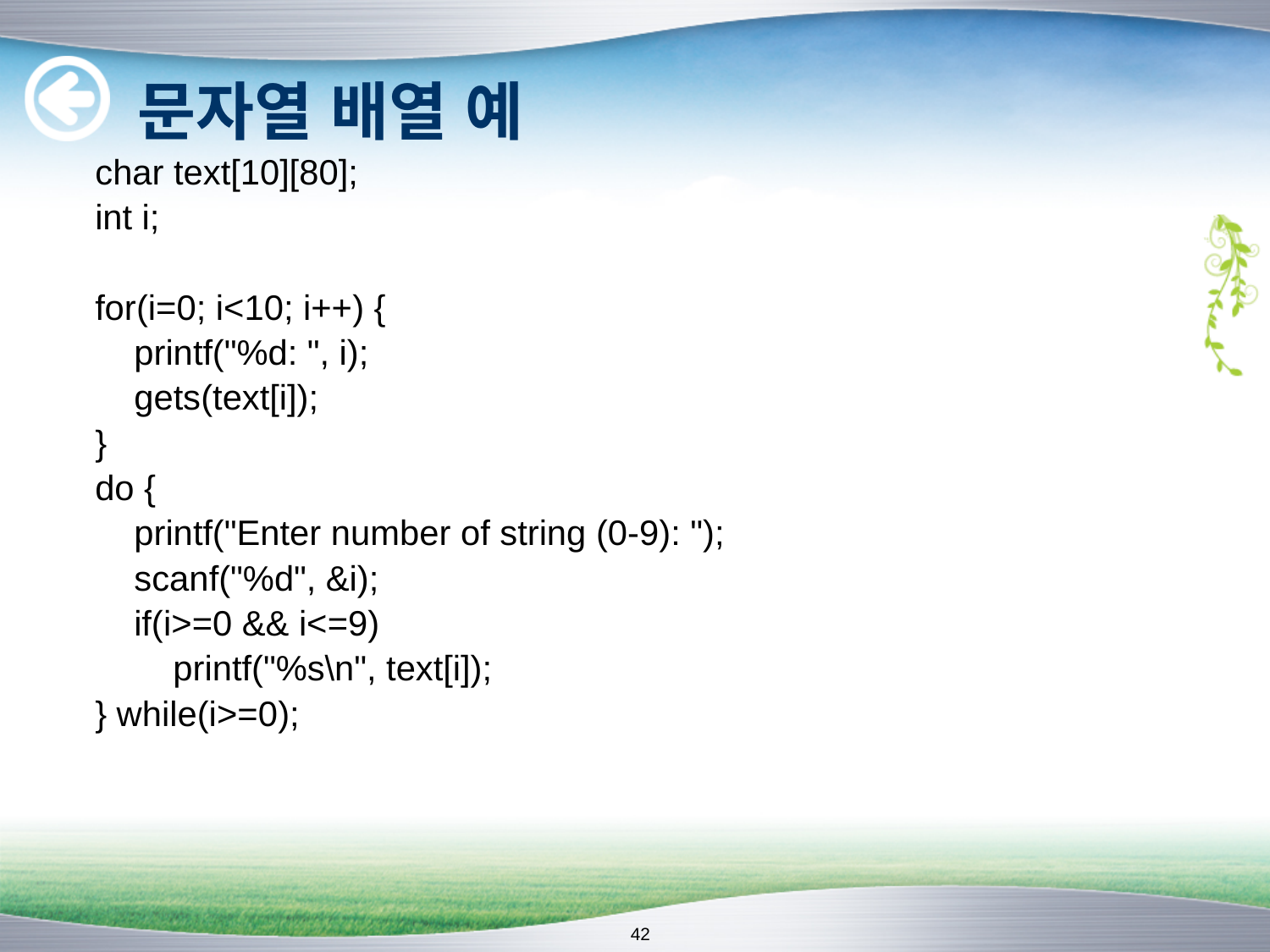

# 문자열 배열 예
    char text[10][80];
    int i;

    for(i=0; i<10; i++) {
        printf("%d: ", i);
        gets(text[i]);
    }
    do {
        printf("Enter number of string (0-9): ");
        scanf("%d", &i);
        if(i>=0 && i<=9)
            printf("%s\n", text[i]);
    } while(i>=0);
42